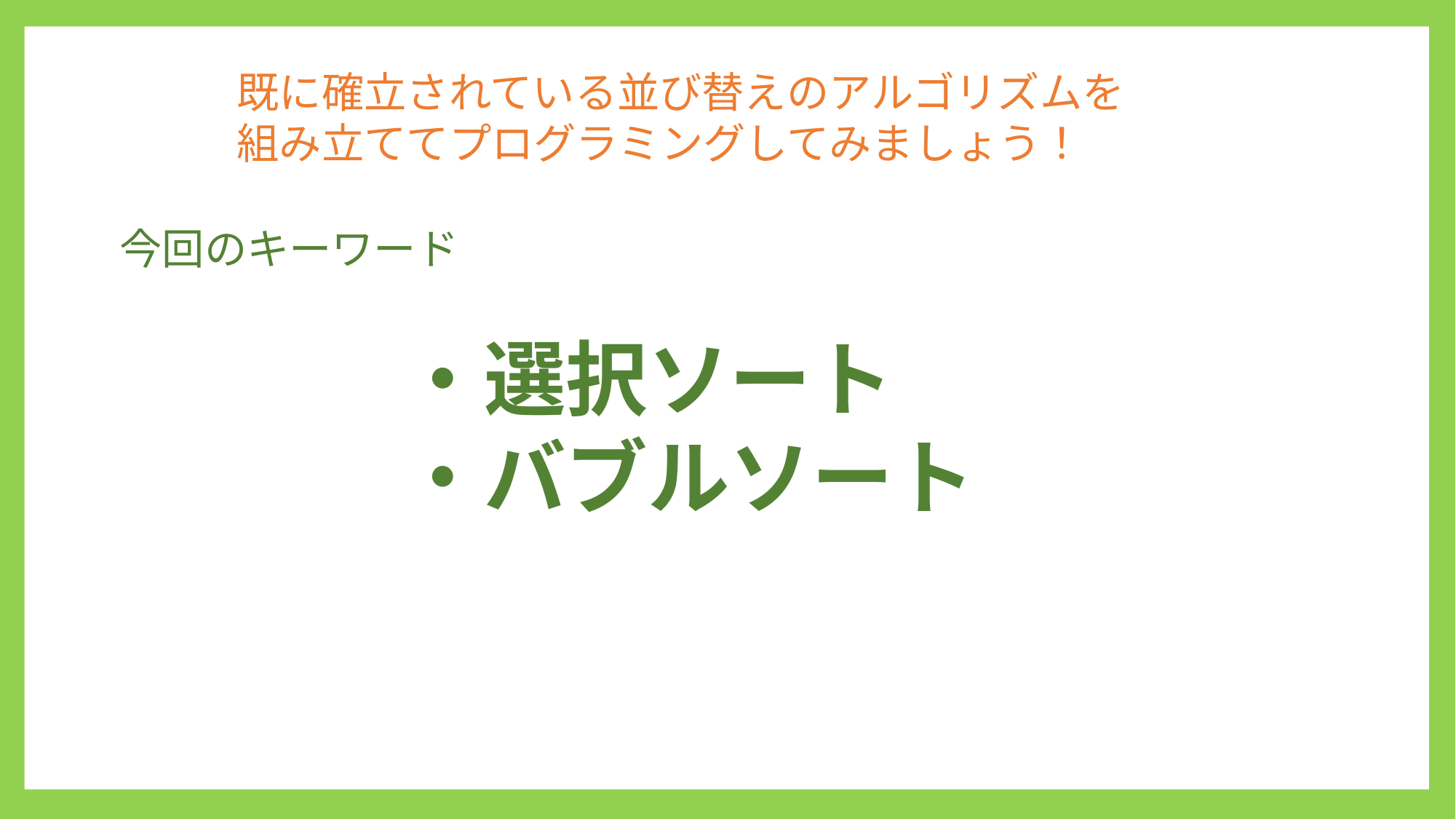

既に確立されている並び替えのアルゴリズムを
組み立ててプログラミングしてみましょう！
今回のキーワード
・選択ソート
・バブルソート